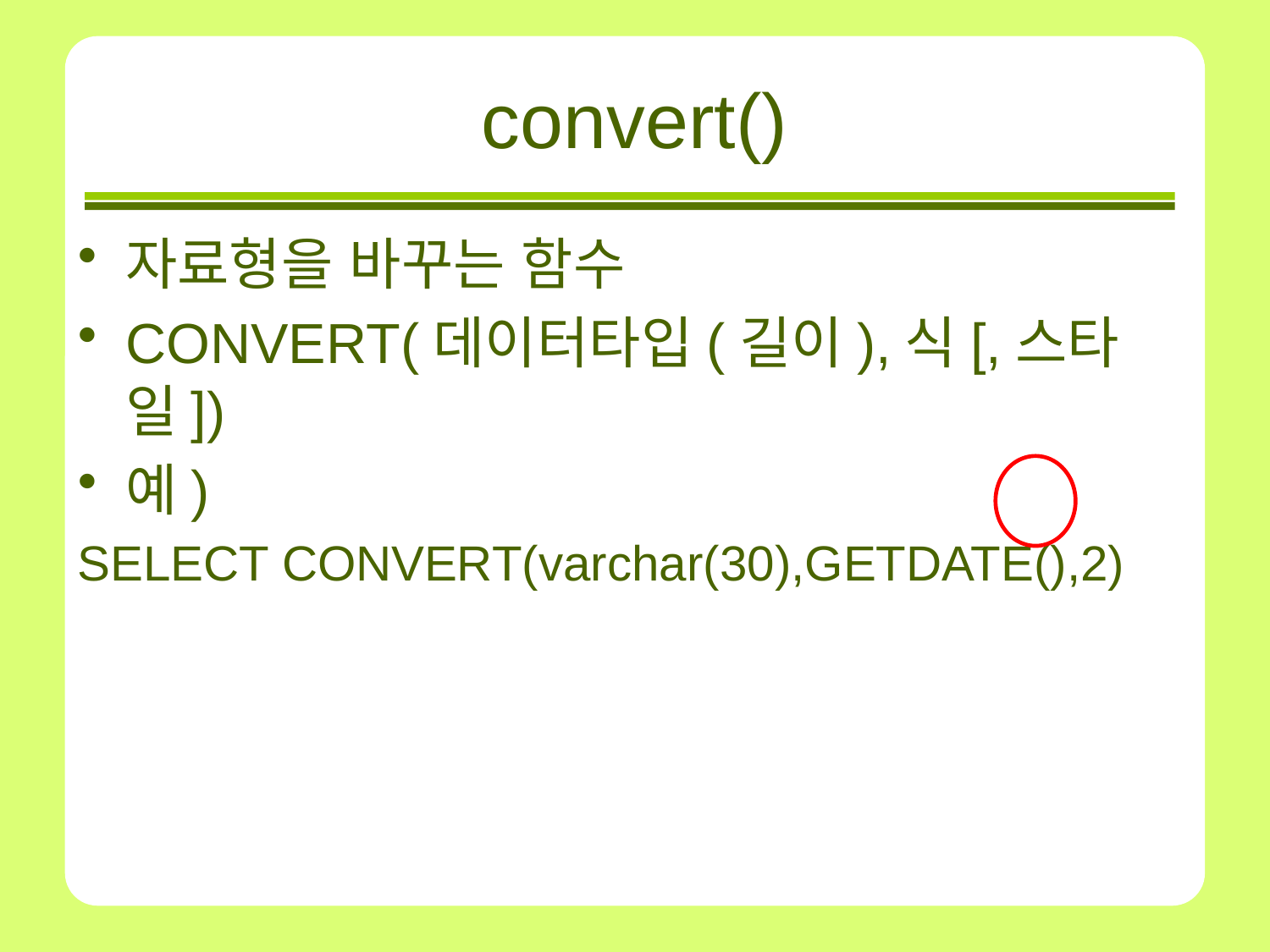

# convert()
자료형을 바꾸는 함수
CONVERT(데이터타입(길이),식[,스타일])
예)
SELECT CONVERT(varchar(30),GETDATE(),2)